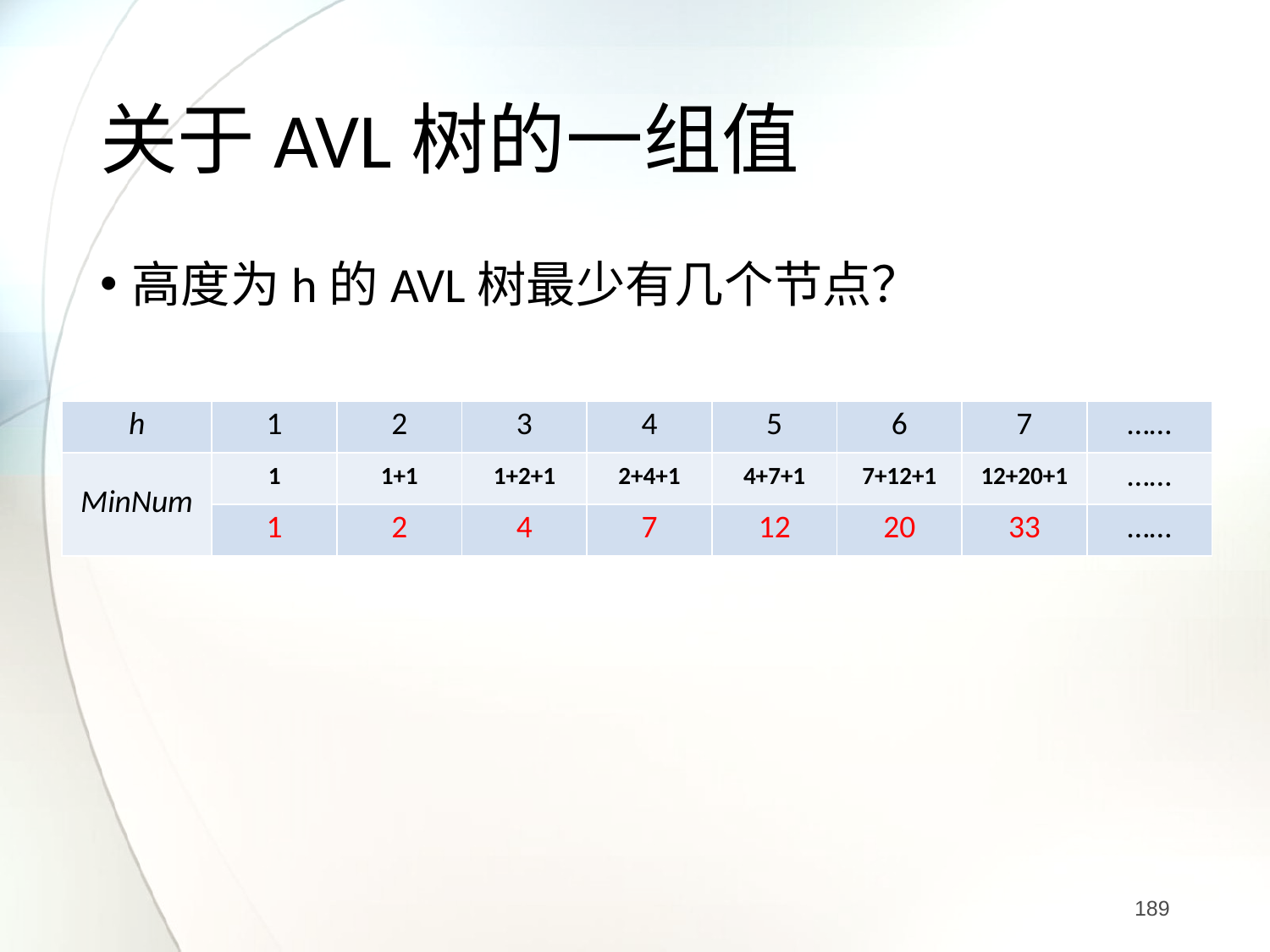

# 关于AVL树的一组值
高度为h的AVL树最少有几个节点？

| h | 1 | 2 | 3 | 4 | 5 | 6 | 7 | …… |
| --- | --- | --- | --- | --- | --- | --- | --- | --- |
| MinNum | 1 | 1+1 | 1+2+1 | 2+4+1 | 4+7+1 | 7+12+1 | 12+20+1 | …… |
|  | 1 | 2 | 4 | 7 | 12 | 20 | 33 | …… |
189